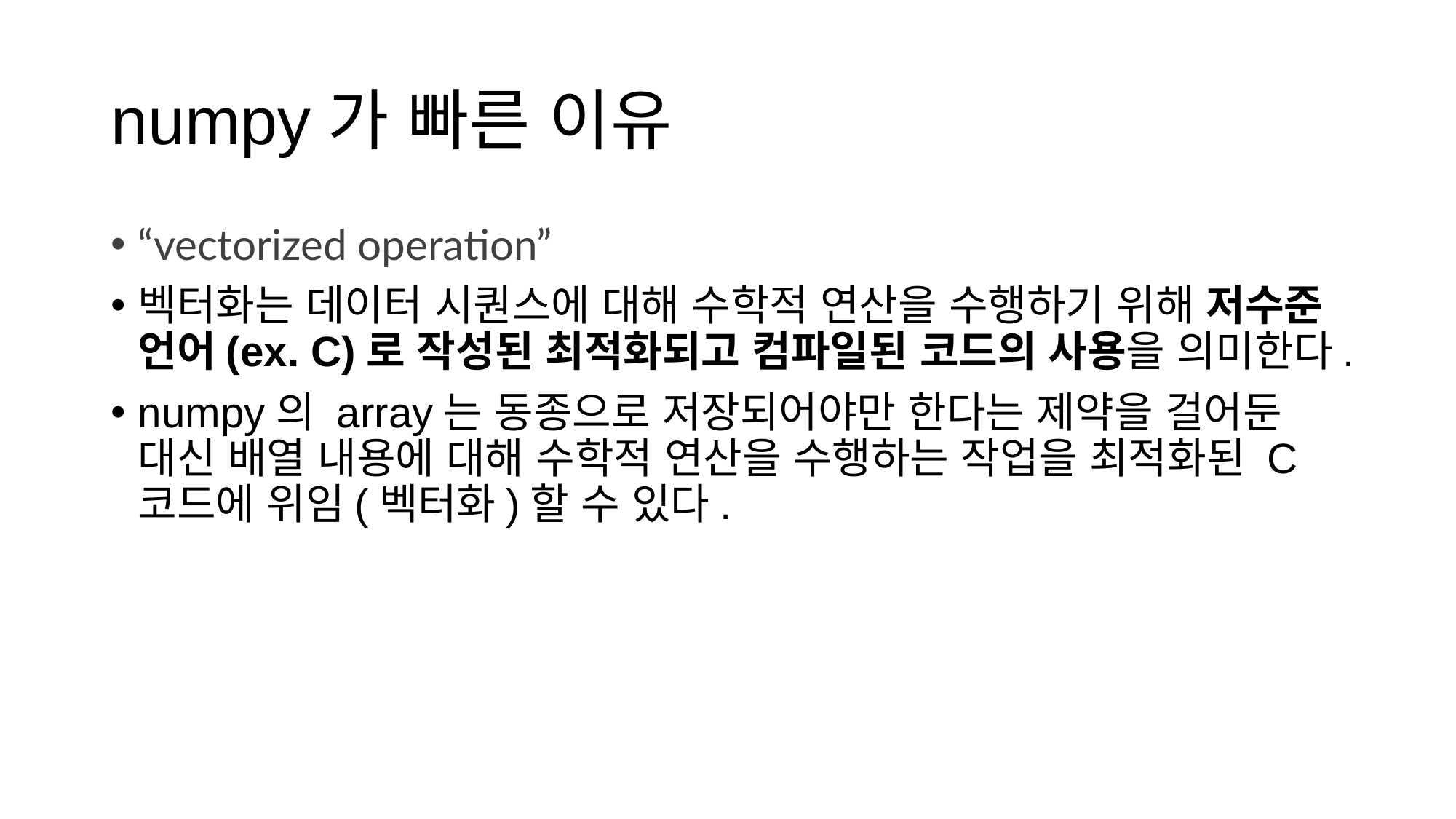

# numpy가 빠른 이유
“vectorized operation”
벡터화는 데이터 시퀀스에 대해 수학적 연산을 수행하기 위해 저수준 언어(ex. C)로 작성된 최적화되고 컴파일된 코드의 사용을 의미한다.
numpy의 array는 동종으로 저장되어야만 한다는 제약을 걸어둔 대신 배열 내용에 대해 수학적 연산을 수행하는 작업을 최적화된 C코드에 위임(벡터화)할 수 있다.